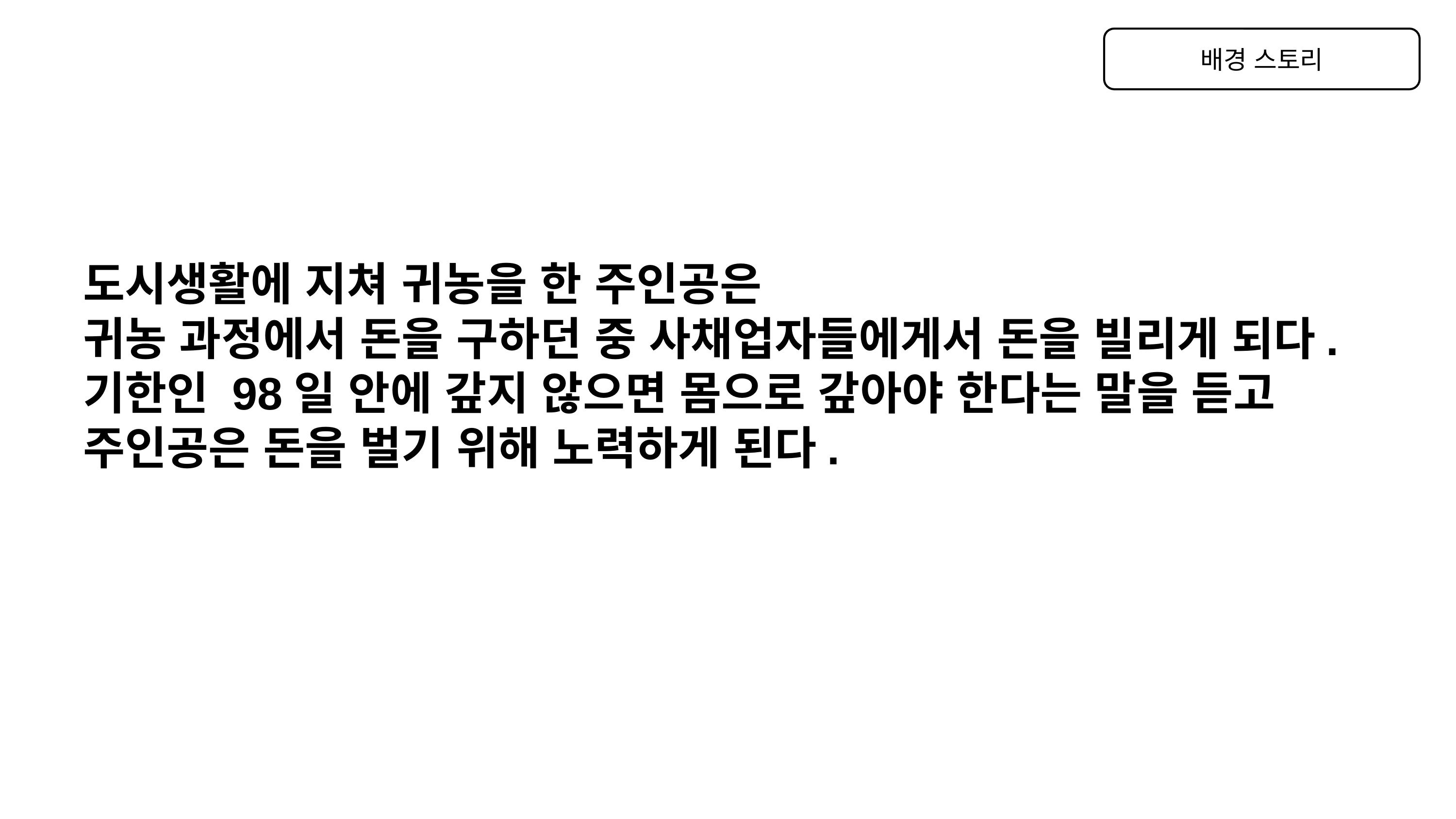

배경 스토리
도시생활에 지쳐 귀농을 한 주인공은
귀농 과정에서 돈을 구하던 중 사채업자들에게서 돈을 빌리게 되다. 기한인 98일 안에 갚지 않으면 몸으로 갚아야 한다는 말을 듣고 주인공은 돈을 벌기 위해 노력하게 된다.